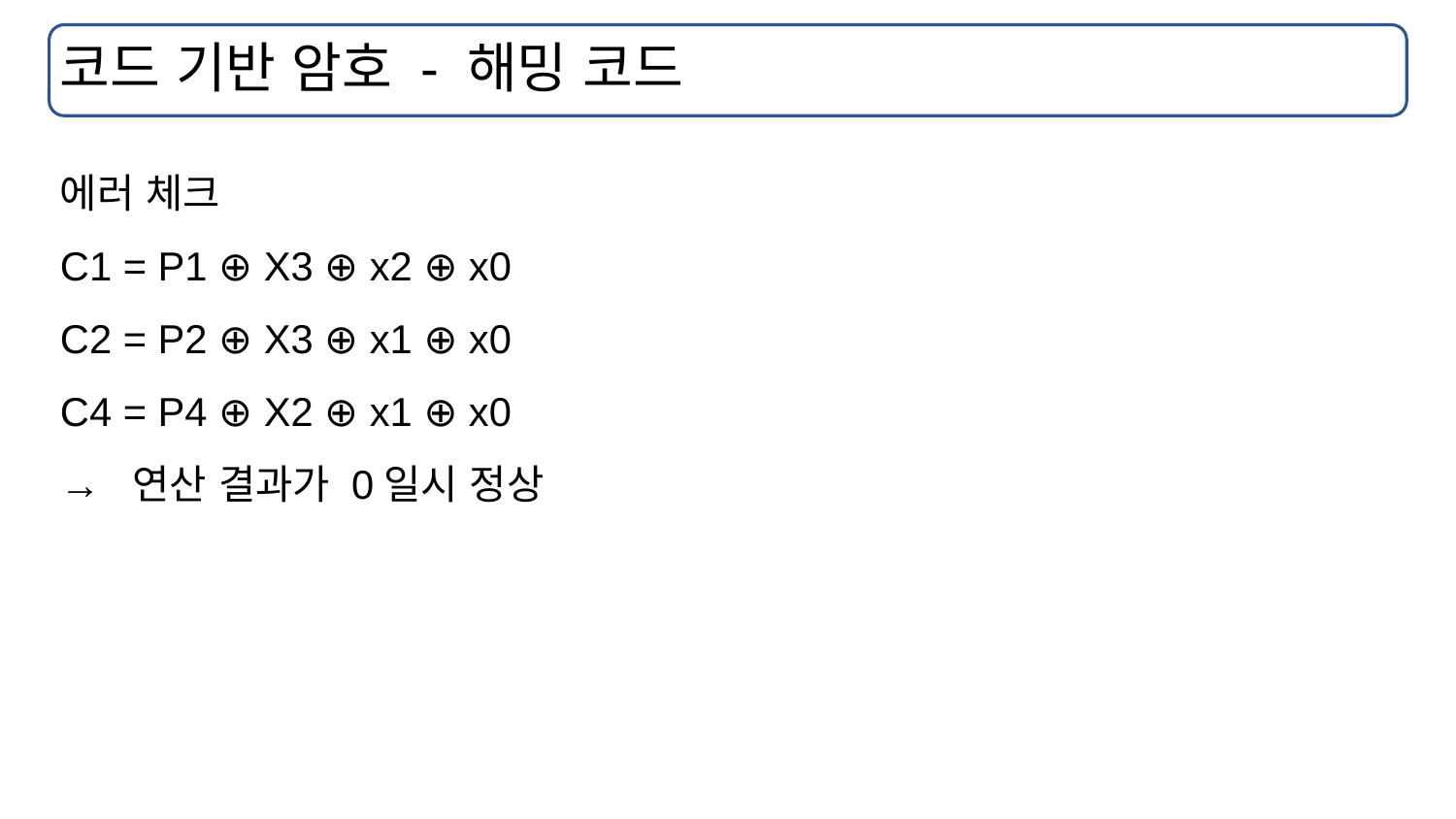

# 코드 기반 암호 - 해밍 코드
에러 체크
C1 = P1 ⊕ X3 ⊕ x2 ⊕ x0
C2 = P2 ⊕ X3 ⊕ x1 ⊕ x0
C4 = P4 ⊕ X2 ⊕ x1 ⊕ x0
→  연산 결과가 0일시 정상